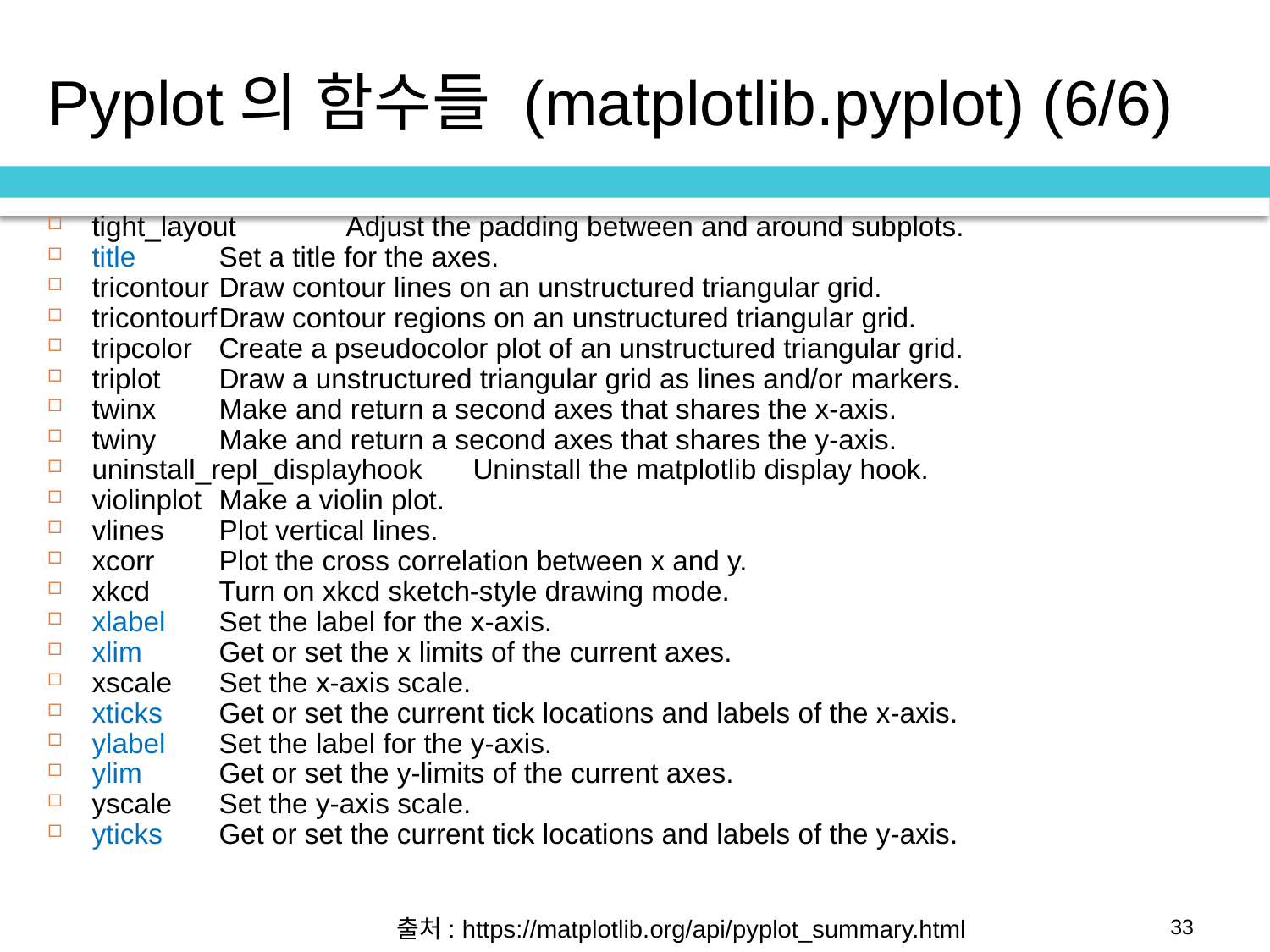

# Pyplot의 함수들 (matplotlib.pyplot) (6/6)
tight_layout	Adjust the padding between and around subplots.
title	Set a title for the axes.
tricontour	Draw contour lines on an unstructured triangular grid.
tricontourf	Draw contour regions on an unstructured triangular grid.
tripcolor	Create a pseudocolor plot of an unstructured triangular grid.
triplot	Draw a unstructured triangular grid as lines and/or markers.
twinx	Make and return a second axes that shares the x-axis.
twiny	Make and return a second axes that shares the y-axis.
uninstall_repl_displayhook	Uninstall the matplotlib display hook.
violinplot	Make a violin plot.
vlines	Plot vertical lines.
xcorr	Plot the cross correlation between x and y.
xkcd	Turn on xkcd sketch-style drawing mode.
xlabel	Set the label for the x-axis.
xlim	Get or set the x limits of the current axes.
xscale	Set the x-axis scale.
xticks	Get or set the current tick locations and labels of the x-axis.
ylabel	Set the label for the y-axis.
ylim	Get or set the y-limits of the current axes.
yscale	Set the y-axis scale.
yticks	Get or set the current tick locations and labels of the y-axis.
출처: https://matplotlib.org/api/pyplot_summary.html
33